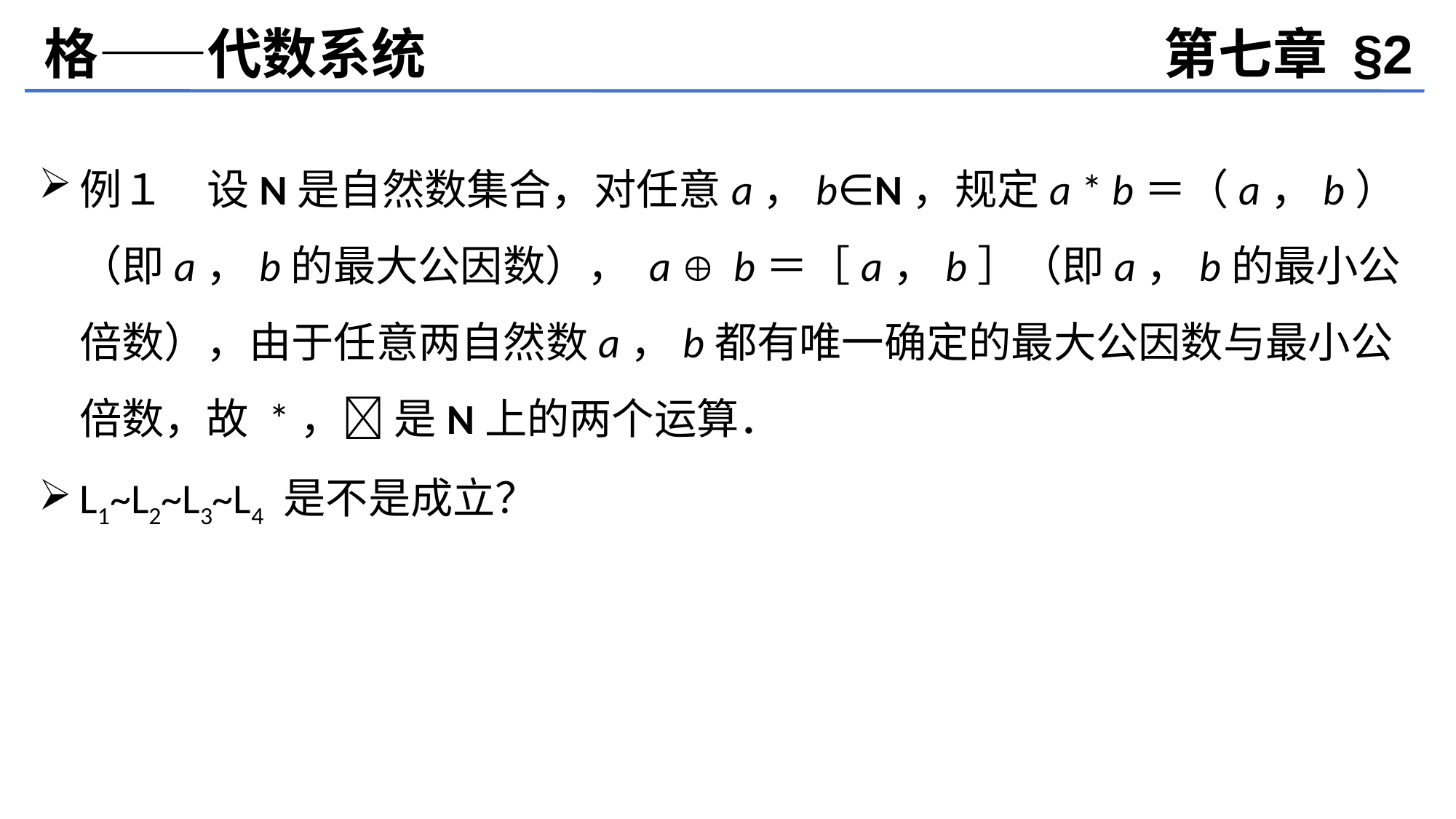

格——代数系统
第七章 §2
例１　设N是自然数集合，对任意a，b∈N，规定a * b＝（a，b）（即a，b的最大公因数）， a ⊕  b＝［a，b］（即a，b的最小公倍数），由于任意两自然数a，b都有唯一确定的最大公因数与最小公倍数，故 *，⊕ 是N上的两个运算．
L1~L2~L3~L4 是不是成立？